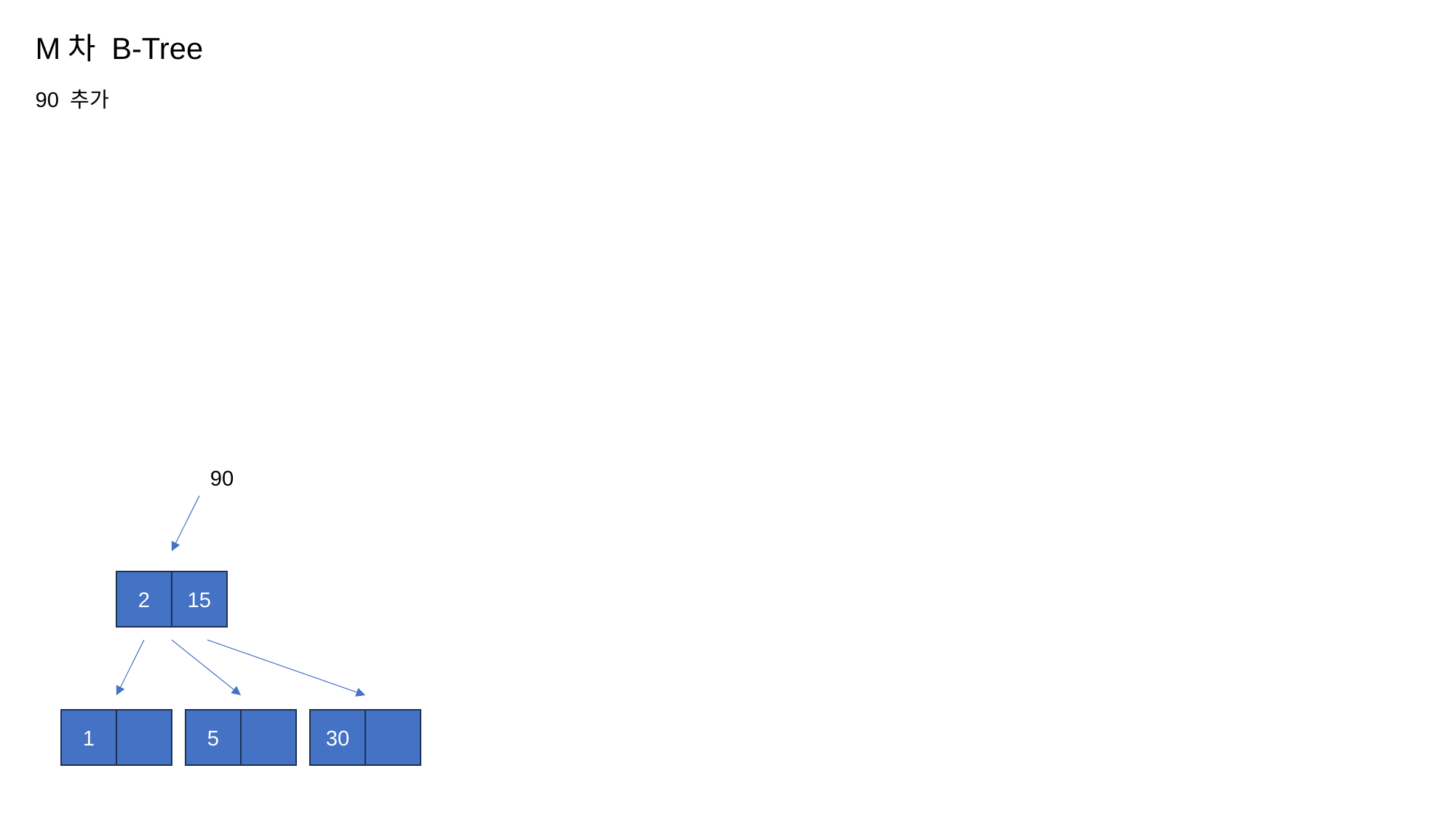

# M차 B-Tree 90 추가
90
2
15
1

5

30